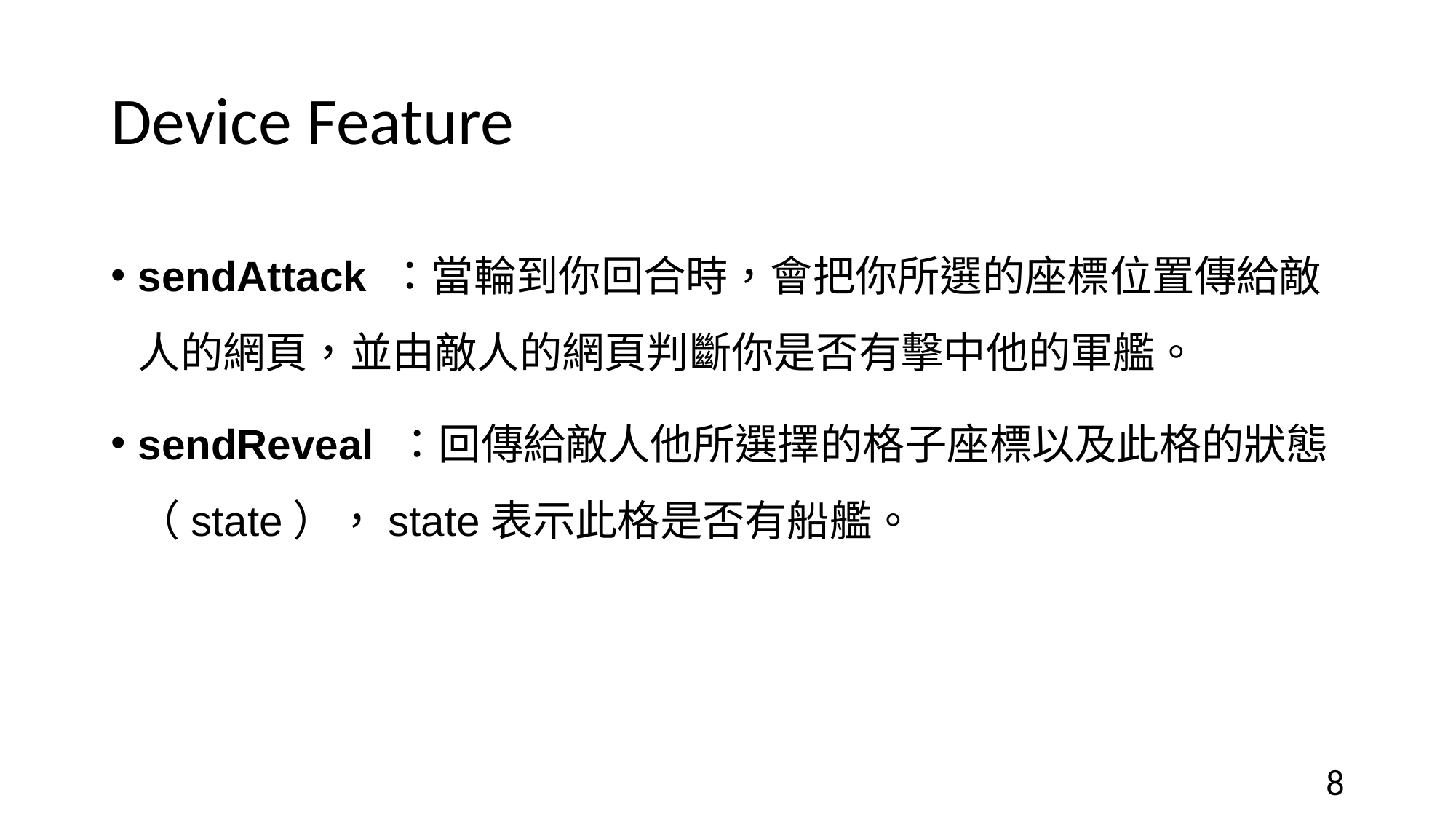

# Device Feature
sendAttack ：當輪到你回合時，會把你所選的座標位置傳給敵人的網頁，並由敵人的網頁判斷你是否有擊中他的軍艦。
sendReveal ：回傳給敵人他所選擇的格子座標以及此格的狀態（state），state表示此格是否有船艦。

8